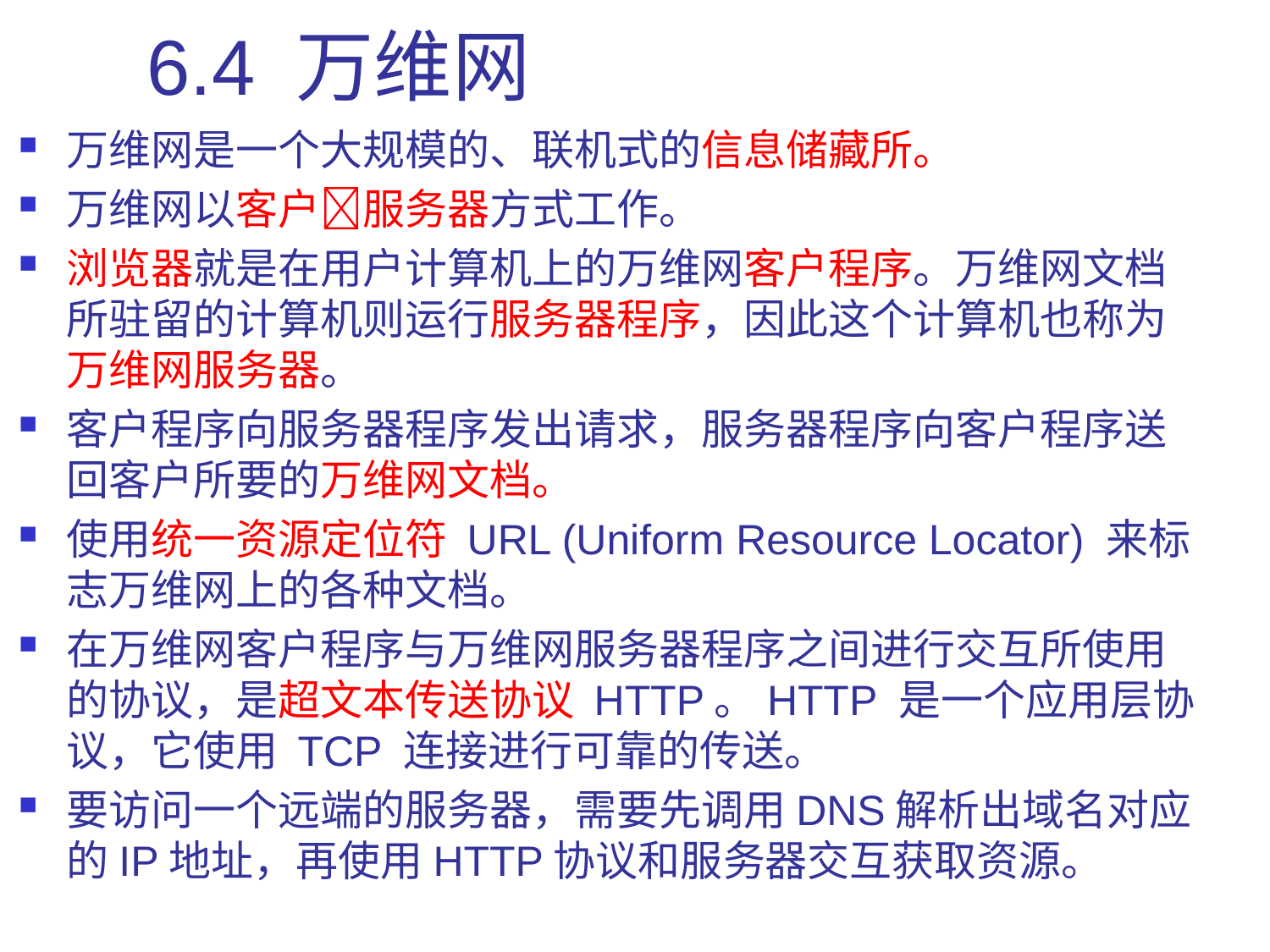

# 6.4 万维网
万维网是一个大规模的、联机式的信息储藏所。
万维网以客户−服务器方式工作。
浏览器就是在用户计算机上的万维网客户程序。万维网文档所驻留的计算机则运行服务器程序，因此这个计算机也称为万维网服务器。
客户程序向服务器程序发出请求，服务器程序向客户程序送回客户所要的万维网文档。
使用统一资源定位符 URL (Uniform Resource Locator) 来标志万维网上的各种文档。
在万维网客户程序与万维网服务器程序之间进行交互所使用的协议，是超文本传送协议 HTTP。HTTP 是一个应用层协议，它使用 TCP 连接进行可靠的传送。
要访问一个远端的服务器，需要先调用DNS解析出域名对应的IP地址，再使用HTTP协议和服务器交互获取资源。